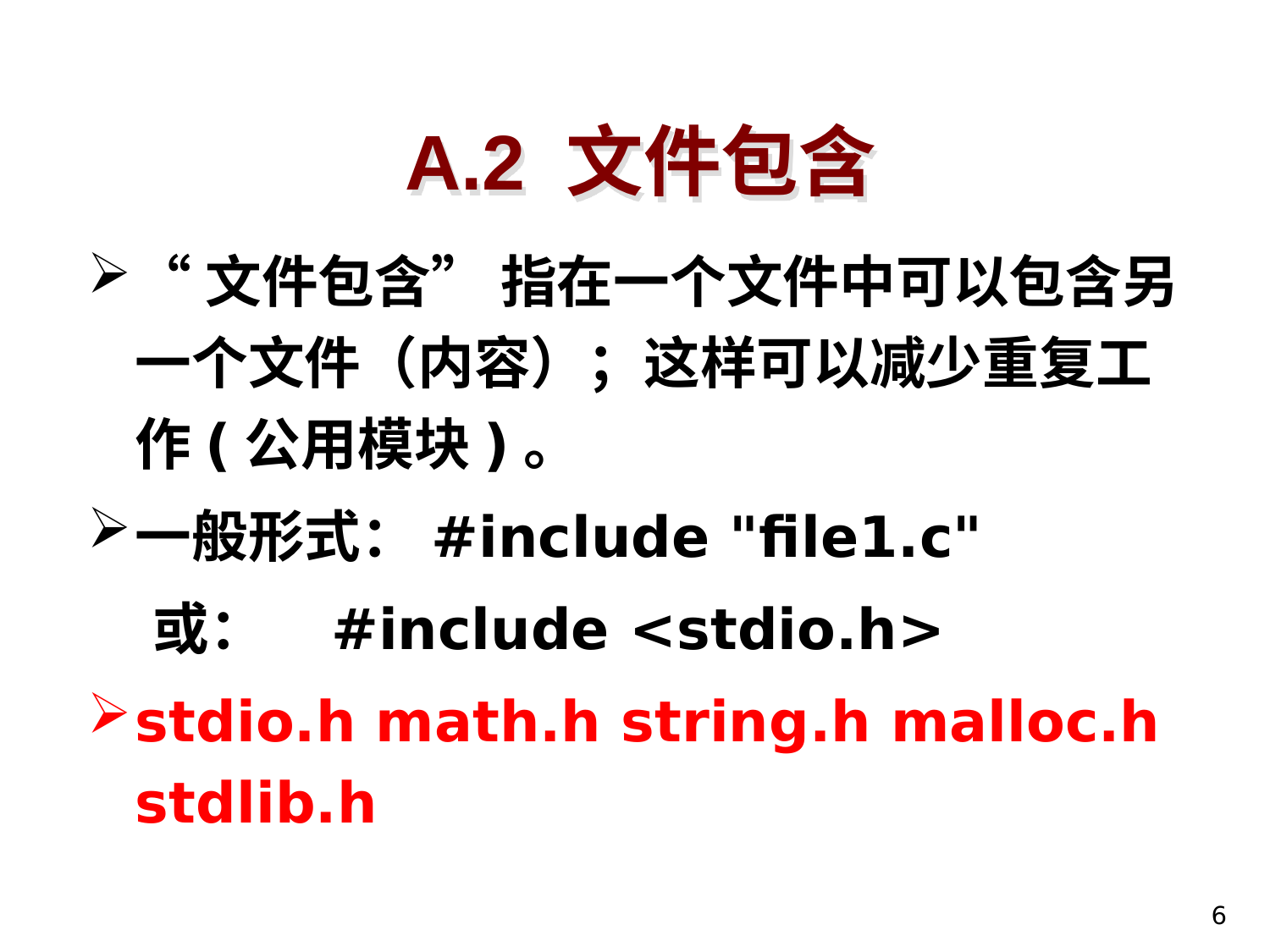

# A.2 文件包含
“文件包含” 指在一个文件中可以包含另一个文件（内容）；这样可以减少重复工作(公用模块)。
一般形式：#include "file1.c"
    或：    #include <stdio.h>
stdio.h math.h string.h malloc.h stdlib.h

6